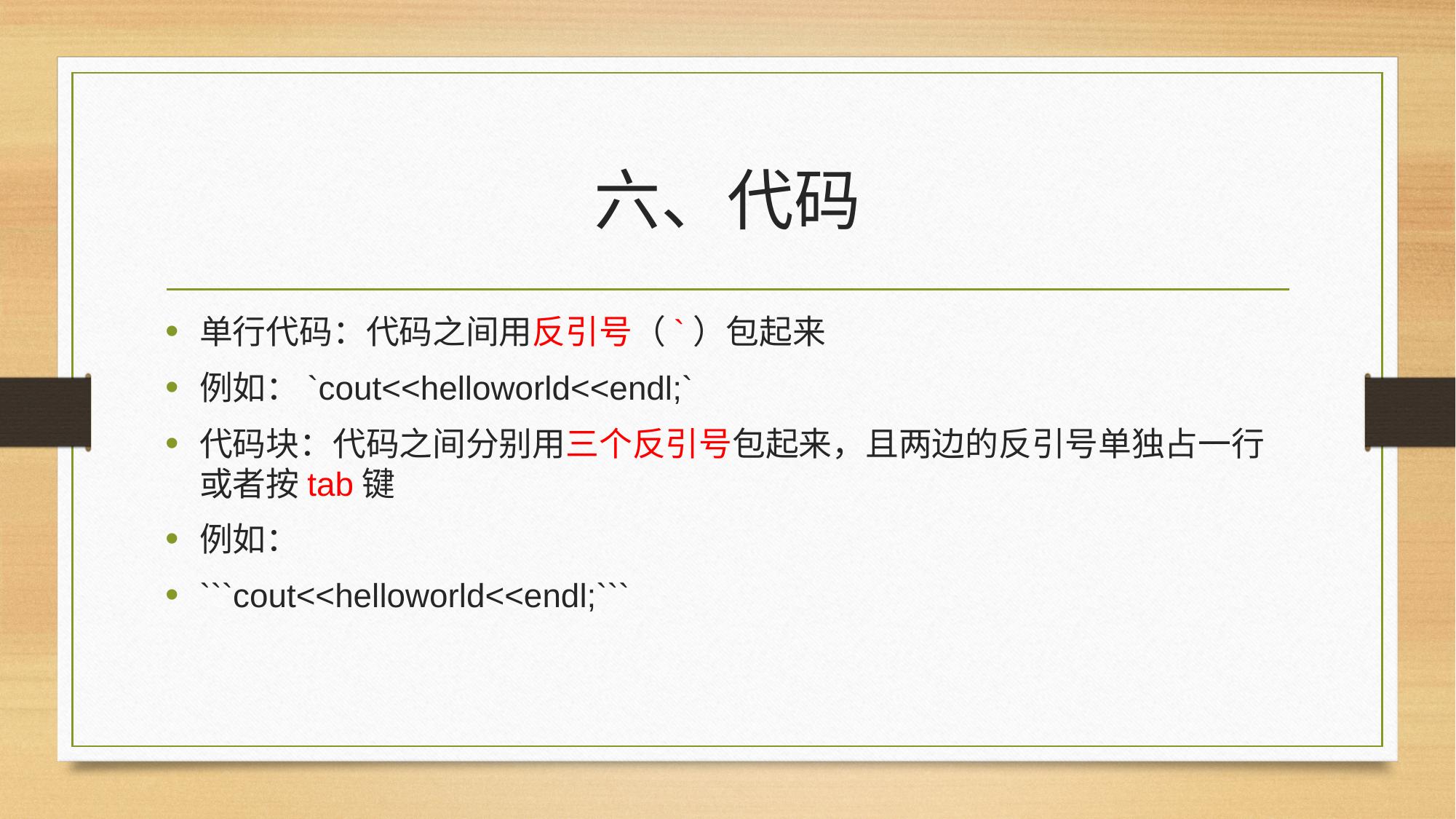

# 六、代码
单行代码：代码之间用反引号（`）包起来
例如：`cout<<helloworld<<endl;`
代码块：代码之间分别用三个反引号包起来，且两边的反引号单独占一行或者按tab键
例如：
```cout<<helloworld<<endl;```